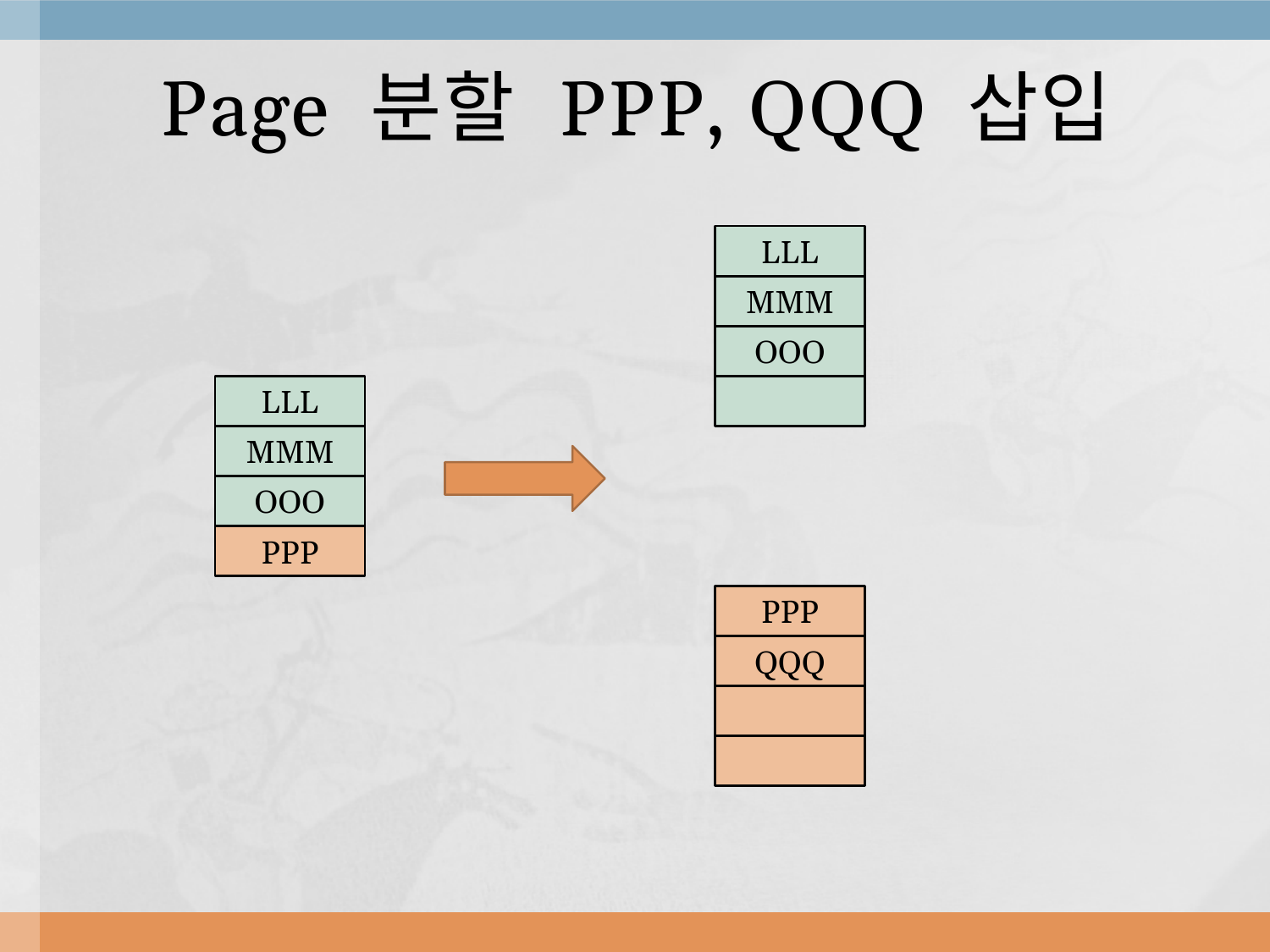

# Page 분할 PPP, QQQ 삽입
LLL
MMM
OOO

LLL
MMM
OOO
PPP

PPP
QQQ